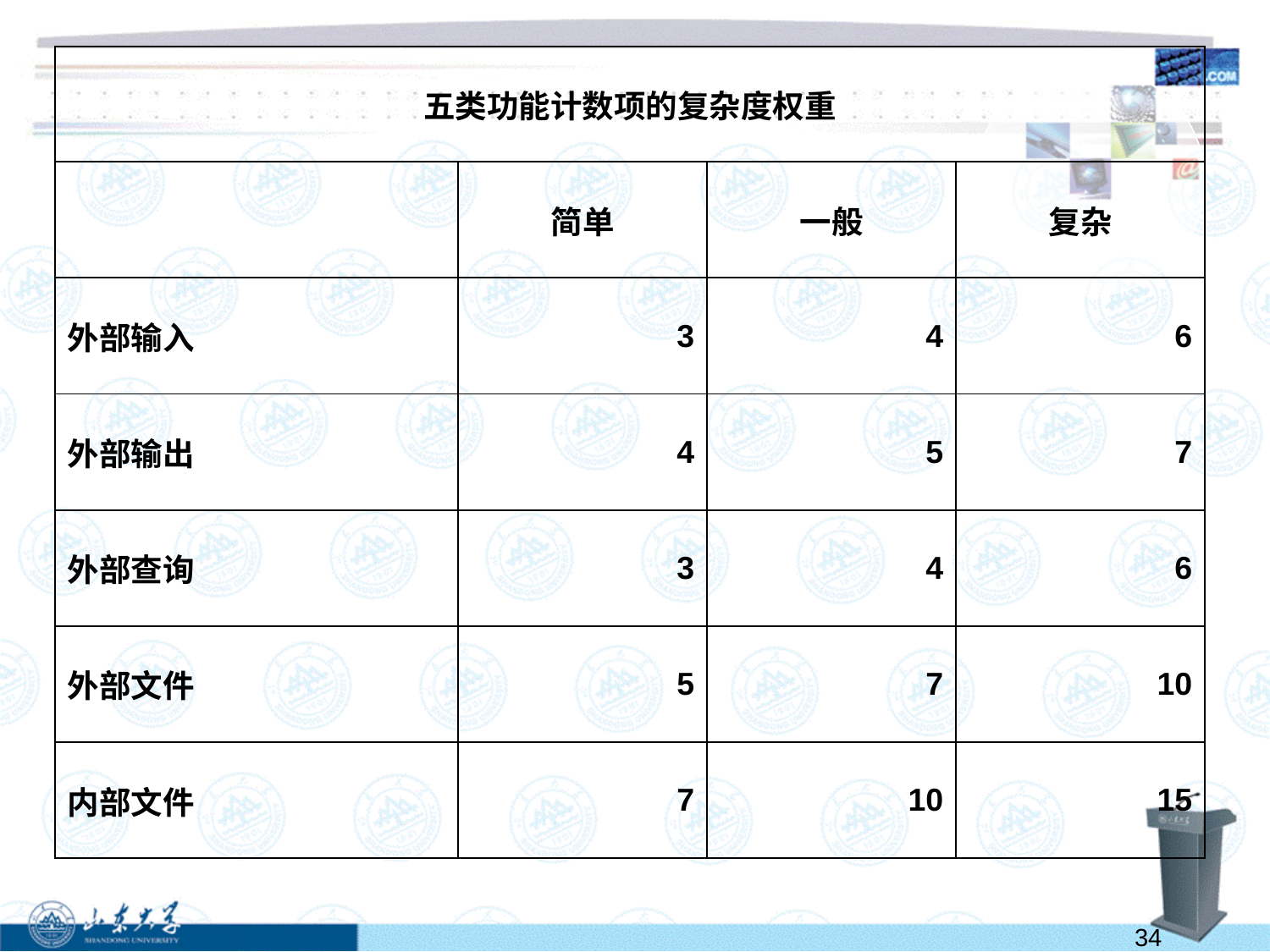

| 五类功能计数项的复杂度权重 |  |  |  |
| --- | --- | --- | --- |
|  | 简单 | 一般 | 复杂 |
| 外部输入 | 3 | 4 | 6 |
| 外部输出 | 4 | 5 | 7 |
| 外部查询 | 3 | 4 | 6 |
| 外部文件 | 5 | 7 | 10 |
| 内部文件 | 7 | 10 | 15 |
34